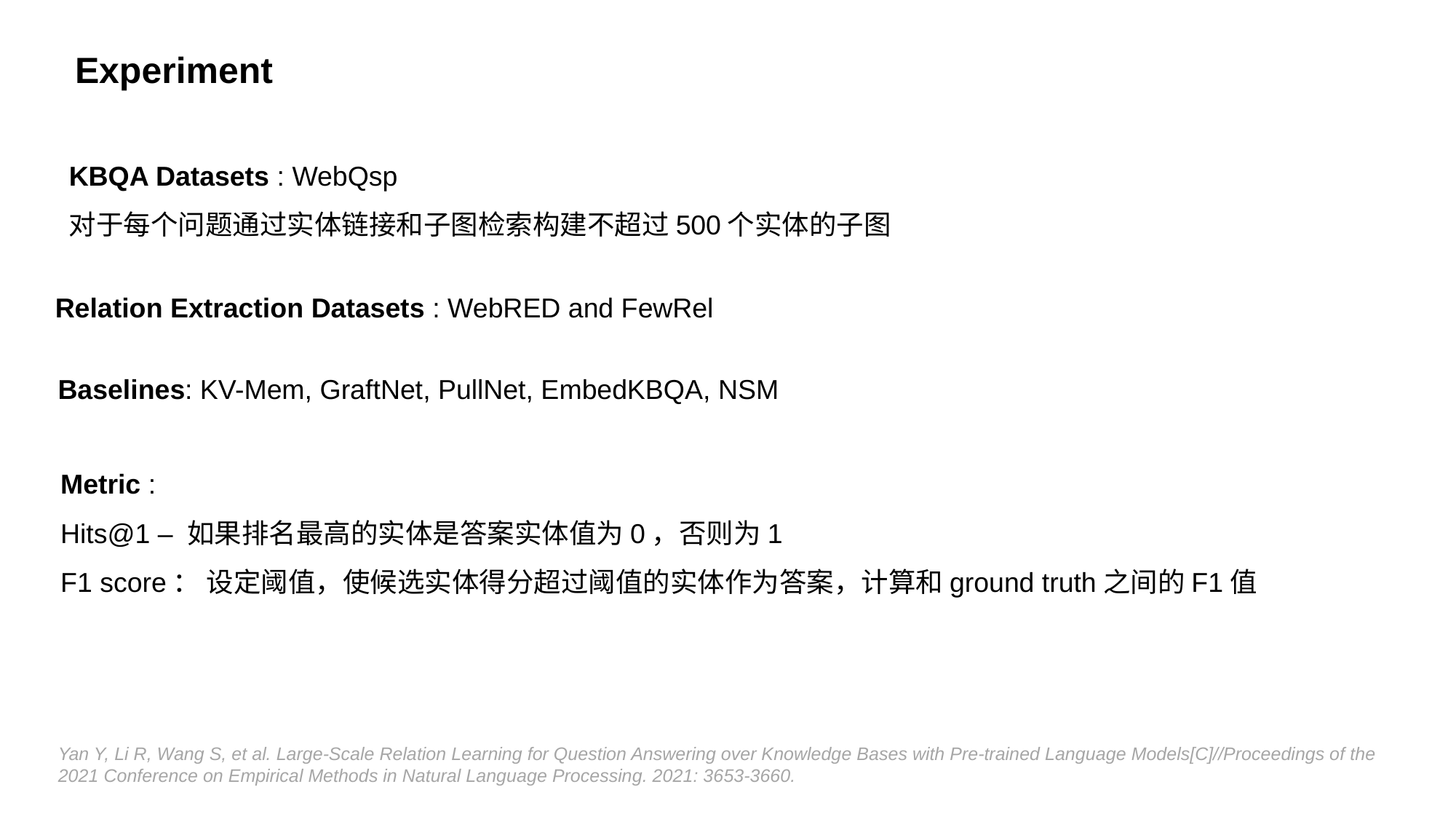

Experiment
KBQA Datasets : WebQsp
对于每个问题通过实体链接和子图检索构建不超过500个实体的子图
Relation Extraction Datasets : WebRED and FewRel
Baselines: KV-Mem, GraftNet, PullNet, EmbedKBQA, NSM
Metric :
Hits@1 – 如果排名最高的实体是答案实体值为0，否则为1
F1 score： 设定阈值，使候选实体得分超过阈值的实体作为答案，计算和ground truth之间的F1值
Yan Y, Li R, Wang S, et al. Large-Scale Relation Learning for Question Answering over Knowledge Bases with Pre-trained Language Models[C]//Proceedings of the 2021 Conference on Empirical Methods in Natural Language Processing. 2021: 3653-3660.